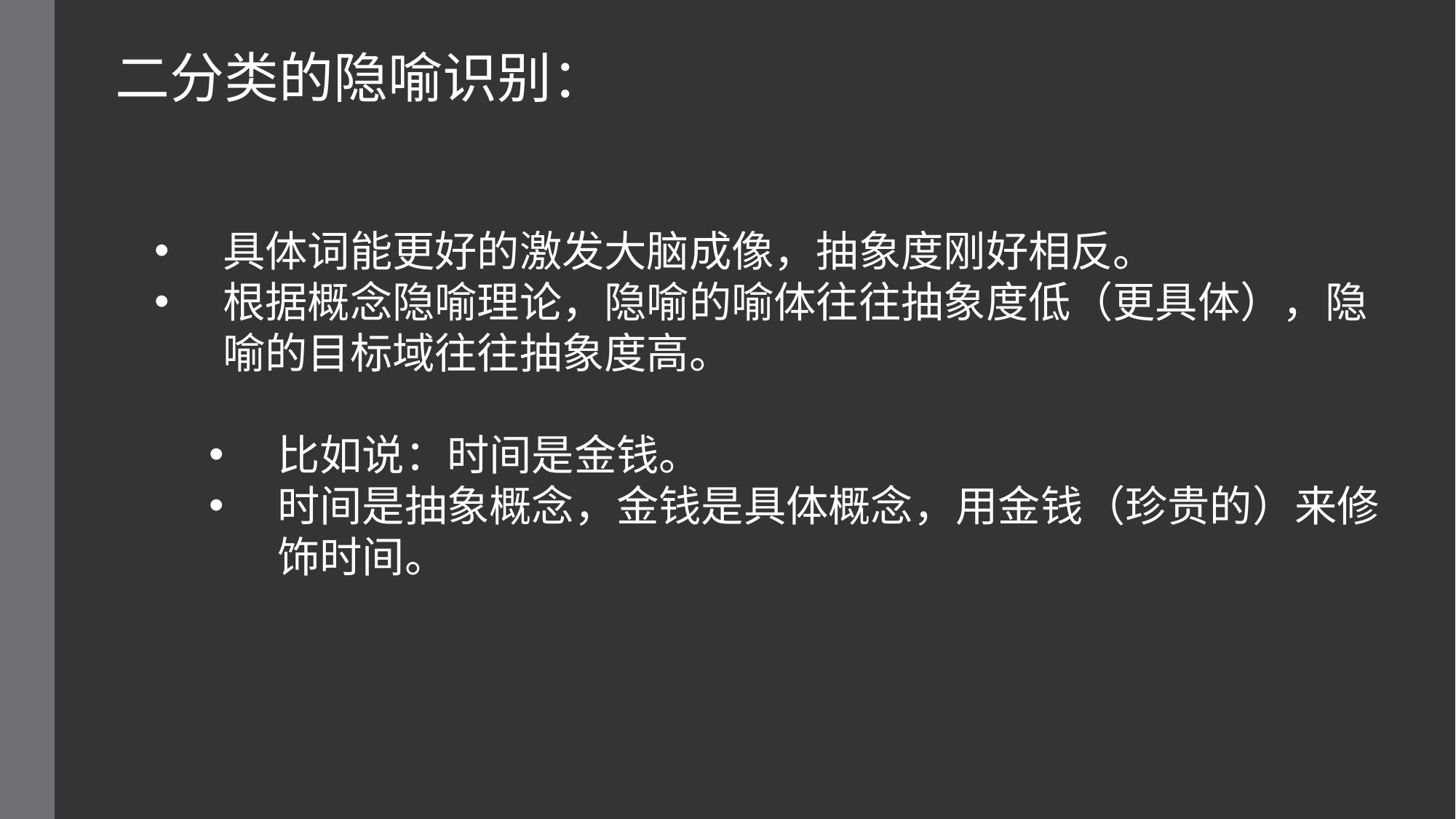

二分类的隐喻识别：
具体词能更好的激发大脑成像，抽象度刚好相反。
根据概念隐喻理论，隐喻的喻体往往抽象度低（更具体），隐喻的目标域往往抽象度高。

比如说：时间是金钱。
时间是抽象概念，金钱是具体概念，用金钱（珍贵的）来修饰时间。